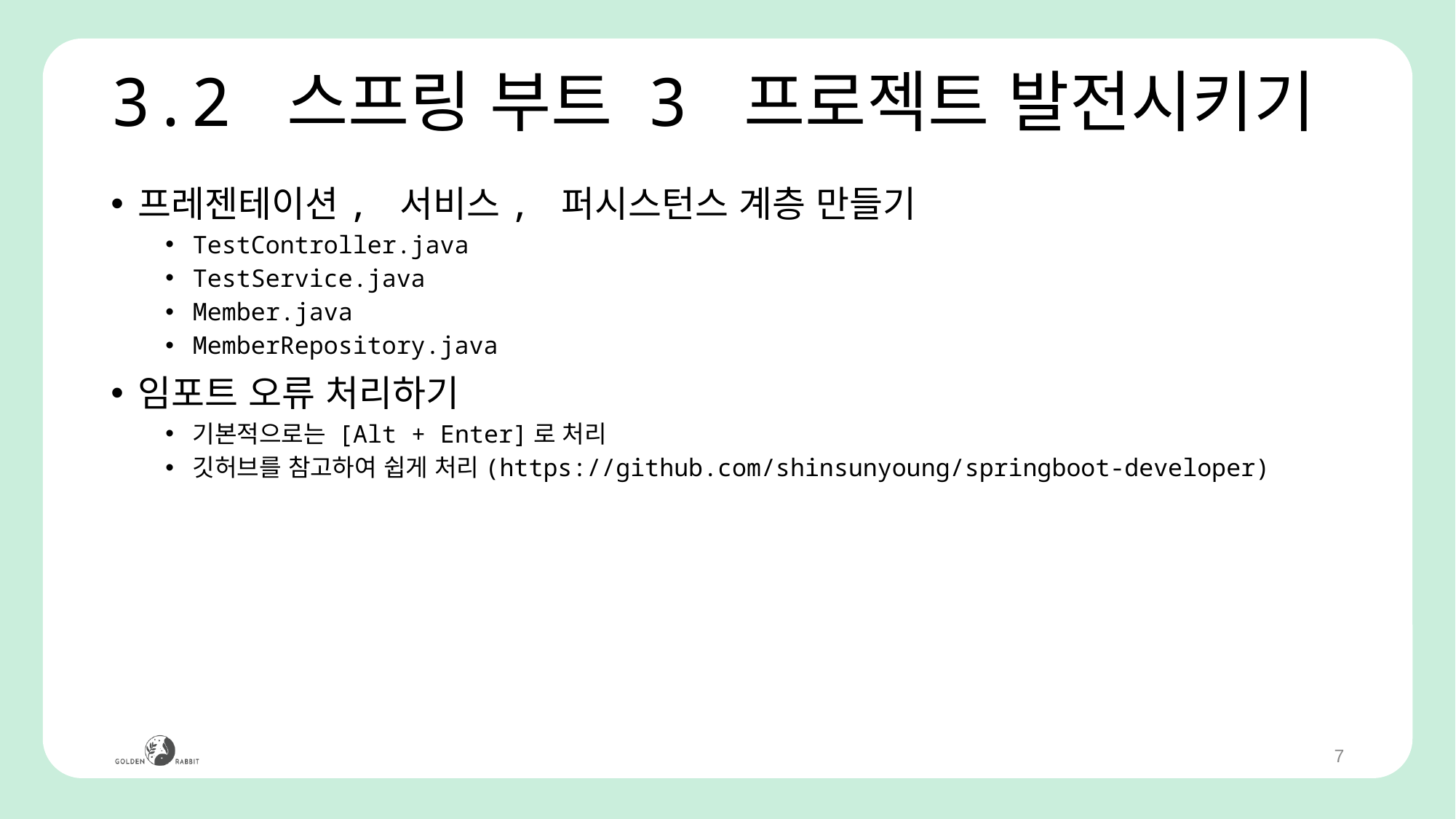

# 3.2 스프링 부트 3 프로젝트 발전시키기
프레젠테이션, 서비스, 퍼시스턴스 계층 만들기
TestController.java
TestService.java
Member.java
MemberRepository.java
임포트 오류 처리하기
기본적으로는 [Alt + Enter]로 처리
깃허브를 참고하여 쉽게 처리(https://github.com/shinsunyoung/springboot-developer)

7